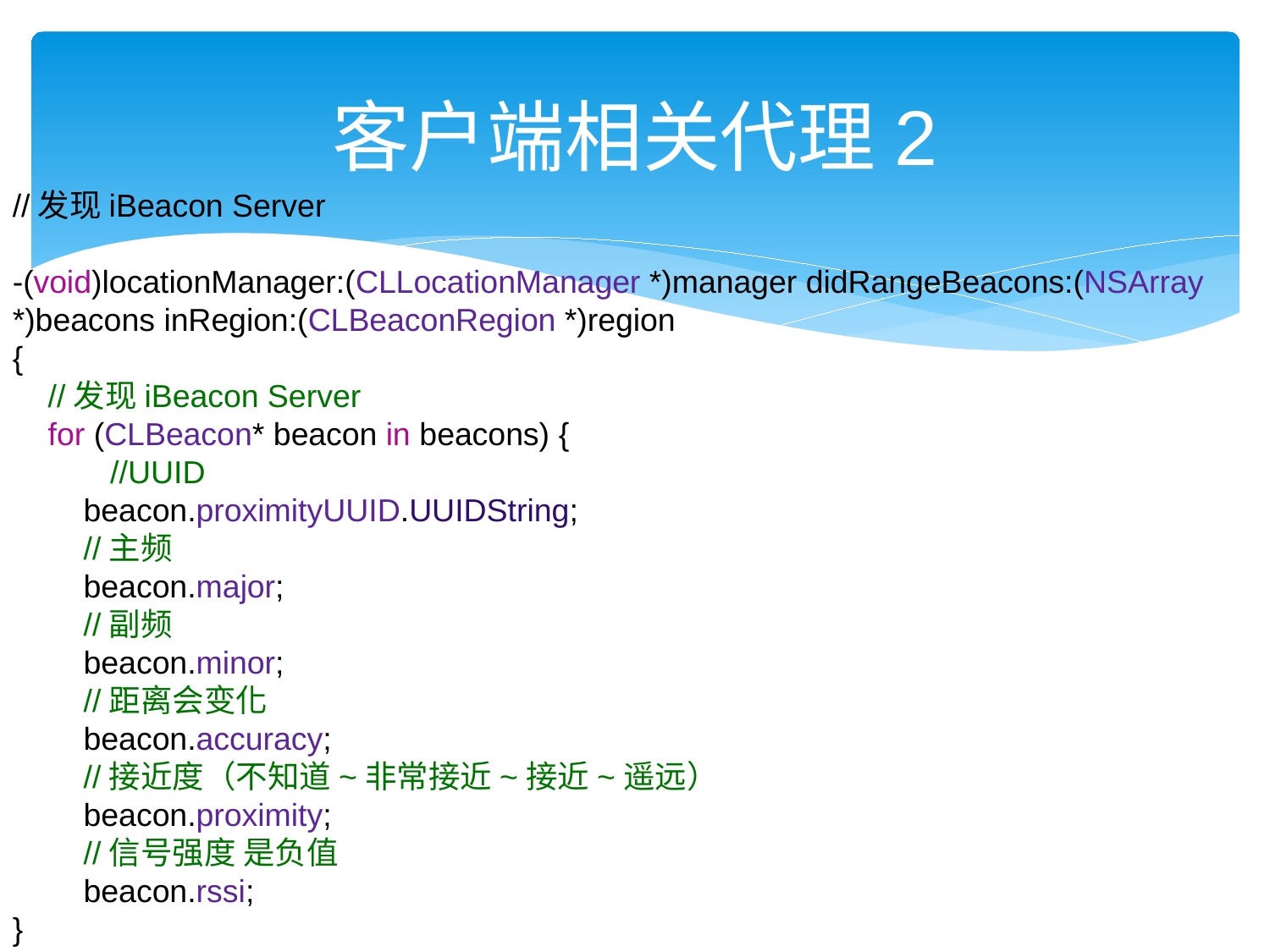

# 客户端相关代理2
//发现iBeacon Server

-(void)locationManager:(CLLocationManager *)manager didRangeBeacons:(NSArray *)beacons inRegion:(CLBeaconRegion *)region
{
    //发现iBeacon Server
    for (CLBeacon* beacon in beacons) {
           //UUID
        beacon.proximityUUID.UUIDString;
        //主频
        beacon.major;
        //副频
        beacon.minor;
        //距离会变化
        beacon.accuracy;
        //接近度（不知道~非常接近~接近~遥远）
        beacon.proximity;
        //信号强度 是负值
        beacon.rssi;
}